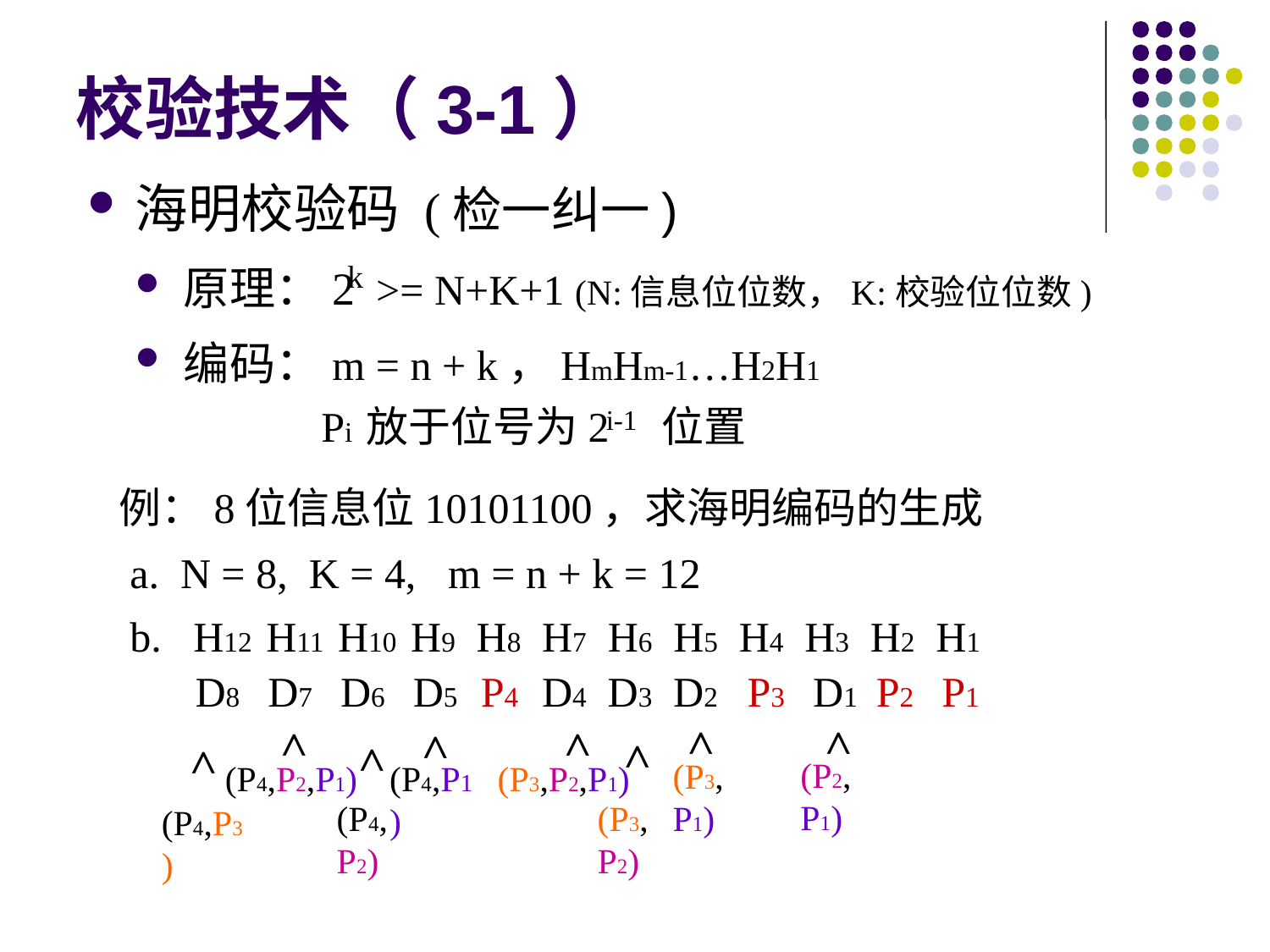

# 校验技术（3-1）
海明校验码 (检一纠一)
原理：2  >= N+K+1 (N:信息位位数，K:校验位位数)
编码：m = n + k，HmHm-1…H2H1
             Pi 放于位号为2    位置

k
i-1
例：8位信息位10101100，求海明编码的生成
a.  N = 8,  K = 4,   m = n + k = 12
H12  H11  H10  H9   H8   H7   H6   H5   H4   H3   H2   H1
                            P4                        P3           P2    P1
D8    D7    D6    D5          D4   D3   D2          D1
<
(P3, P1)
<
(P2, P1)
<
(P4,P2,P1)
<
(P3,P2,P1)
<
(P4,P1)
<
(P3, P2)
<
(P4, P2)
<
(P4,P3)

66